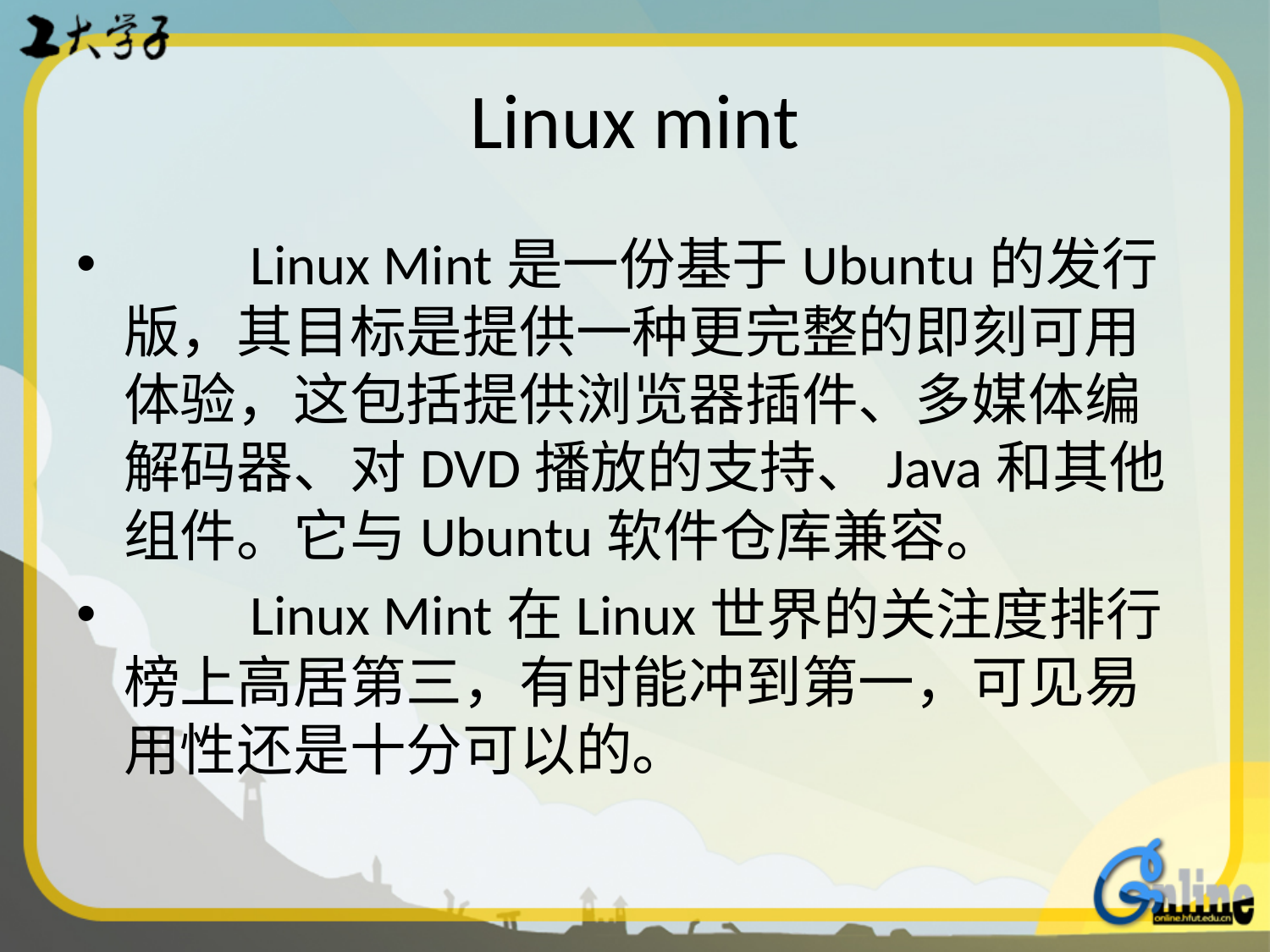

# Linux mint
　　Linux Mint是一份基于Ubuntu的发行版，其目标是提供一种更完整的即刻可用体验，这包括提供浏览器插件、多媒体编解码器、对DVD播放的支持、Java和其他组件。它与Ubuntu软件仓库兼容。
　　Linux Mint在Linux世界的关注度排行榜上高居第三，有时能冲到第一，可见易用性还是十分可以的。